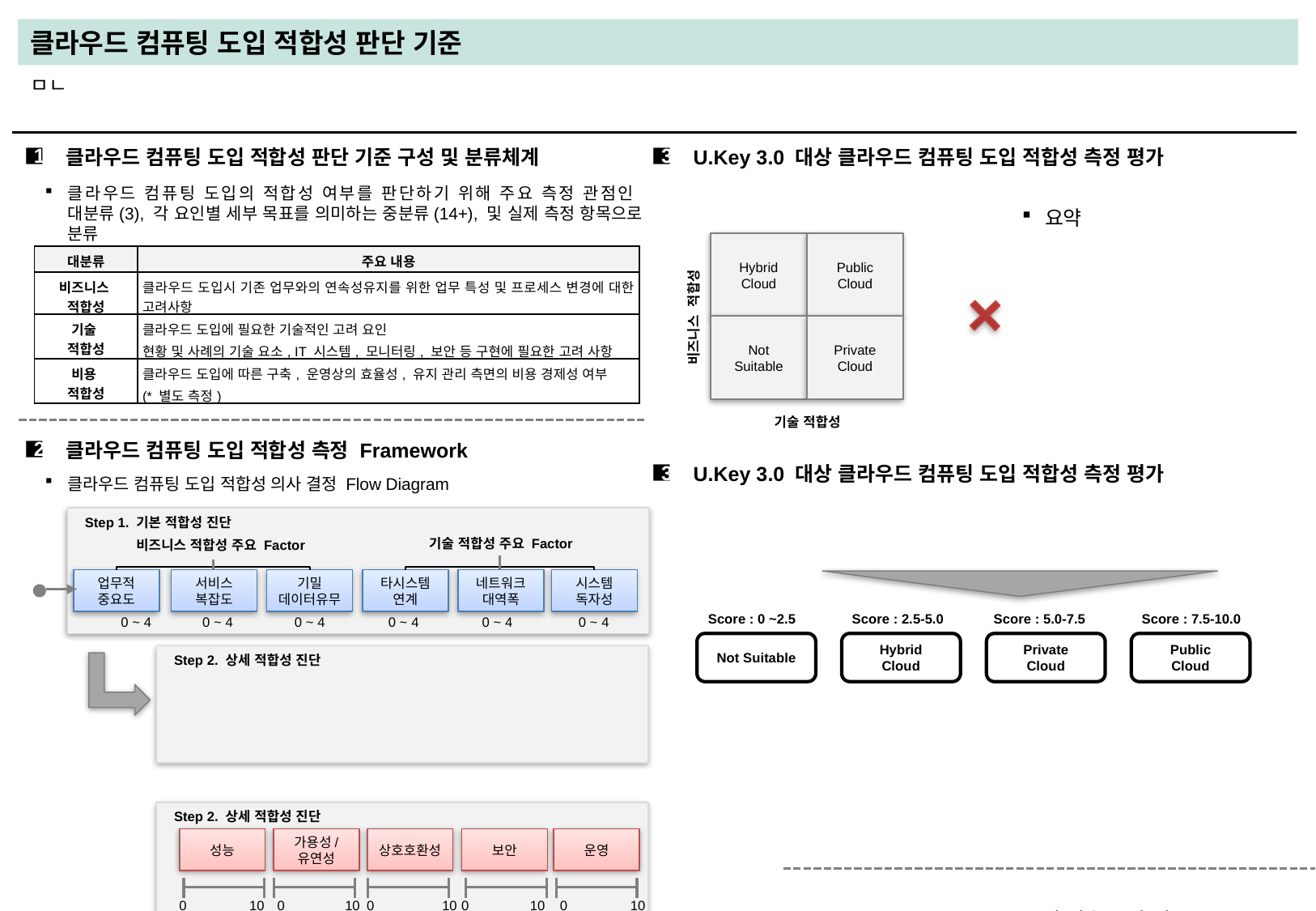

클라우드 컴퓨팅 도입 적합성 판단 기준
ㅁㄴ
■
1
■
3
클라우드 컴퓨팅 도입 적합성 판단 기준 구성 및 분류체계
U.Key 3.0 대상 클라우드 컴퓨팅 도입 적합성 측정 평가
클라우드 컴퓨팅 도입의 적합성 여부를 판단하기 위해 주요 측정 관점인
대분류(3), 각 요인별 세부 목표를 의미하는 중분류(14+), 및 실제 측정 항목으로 분류
요약
Hybrid
Cloud
Public
Cloud
| 대분류 | 주요 내용 |
| --- | --- |
| 비즈니스 적합성 | 클라우드 도입시 기존 업무와의 연속성유지를 위한 업무 특성 및 프로세스 변경에 대한 고려사항 |
| 기술 적합성 | 클라우드 도입에 필요한 기술적인 고려 요인 현황 및 사례의 기술 요소, IT 시스템, 모니터링, 보안 등 구현에 필요한 고려 사항 |
| 비용 적합성 | 클라우드 도입에 따른 구축, 운영상의 효율성, 유지 관리 측면의 비용 경제성 여부 (\* 별도 측정) |

비즈니스  적합성
Not Suitable
Private
Cloud
기술 적합성
■
2
클라우드 컴퓨팅 도입 적합성 측정 Framework
■
3
U.Key 3.0 대상 클라우드 컴퓨팅 도입 적합성 측정 평가
클라우드 컴퓨팅 도입 적합성 의사 결정 Flow Diagram
Step 1. 기본 적합성 진단

기술 적합성 주요 Factor
비즈니스 적합성 주요 Factor
업무적
중요도
서비스
복잡도
기밀
데이터유무
타시스템
연계
네트워크대역폭
시스템
독자성
0 ~ 4
0 ~ 4
0 ~ 4
0 ~ 4
0 ~ 4
0 ~ 4
●

Score : 0 ~2.5
Score : 2.5-5.0
Score : 5.0-7.5
Score : 7.5-10.0
Not Suitable
Hybrid
Cloud
Private
Cloud
Public
Cloud
Step 2. 상세 적합성 진단

Step 2. 상세 적합성 진단

성능
가용성/
유연성
상호호환성
보안
운영
0
10
0
10
0
10
0
10
0
10
운영 비용 증가 여부
   ( HW, SW, 인력 비용)
업무적 중요도
낮은 대기시간 니즈를 가진 내부 사용자 수
사용빈도
내부 서비스용 혹은 외부 서비스용 여부
요구되는 서비스 수준 및 복잡성
기밀 데이터 혹은 마스킹 데이터 여부
표준화